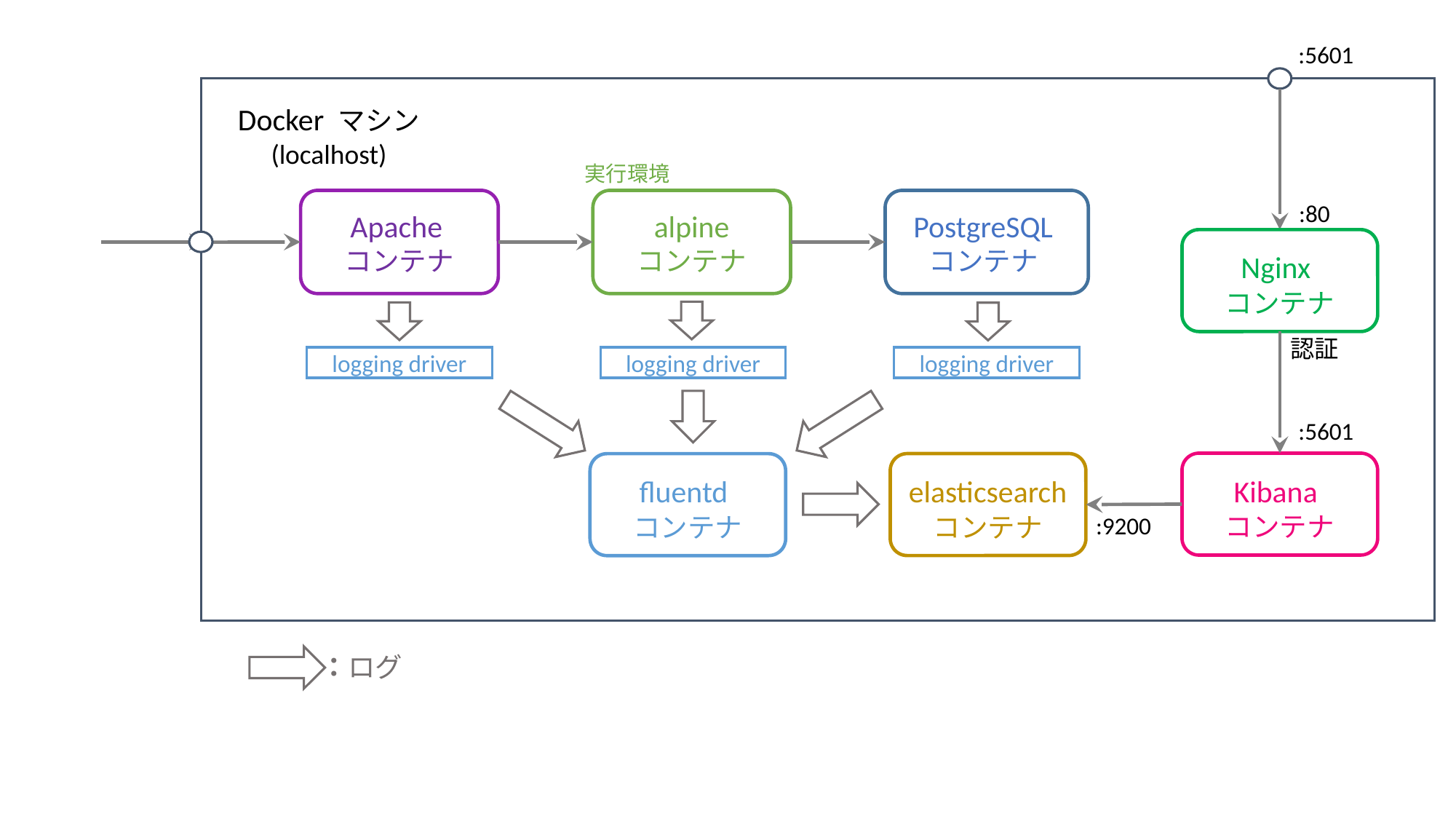

:5601

Docker マシン
(localhost)
実行環境
Apache
コンテナ
alpine
コンテナ
PostgreSQL
コンテナ

logging driver
logging driver
logging driver
:80
Nginx
コンテナ

認証

:5601
Kibana
コンテナ
elasticsearch
コンテナ
fluentd
コンテナ

:9200

：ログ